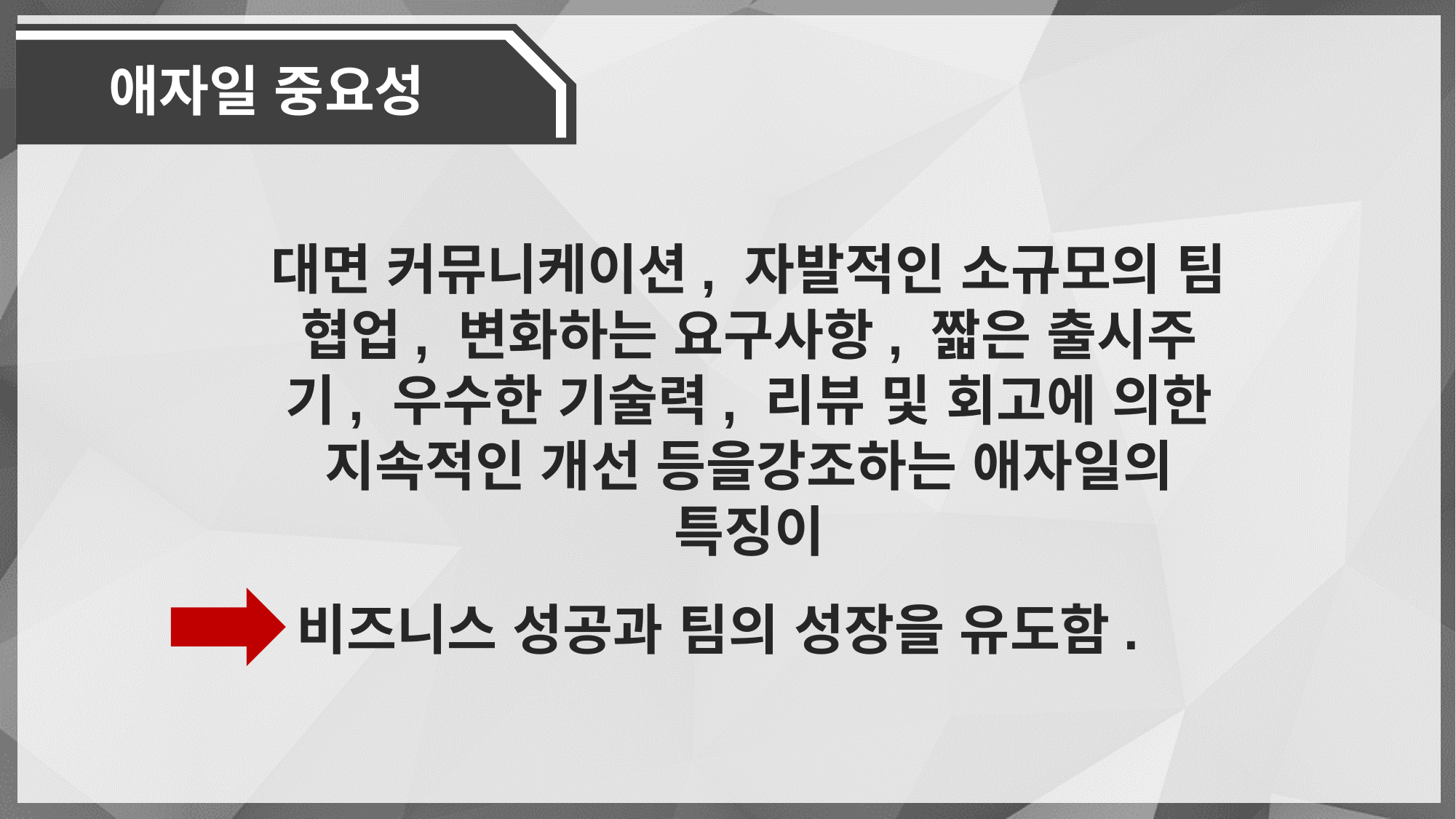

애자일 중요성
대면 커뮤니케이션, 자발적인 소규모의 팀 협업, 변화하는 요구사항, 짧은 출시주기, 우수한 기술력, 리뷰 및 회고에 의한 지속적인 개선 등을강조하는 애자일의 특징이

비즈니스 성공과 팀의 성장을 유도함.